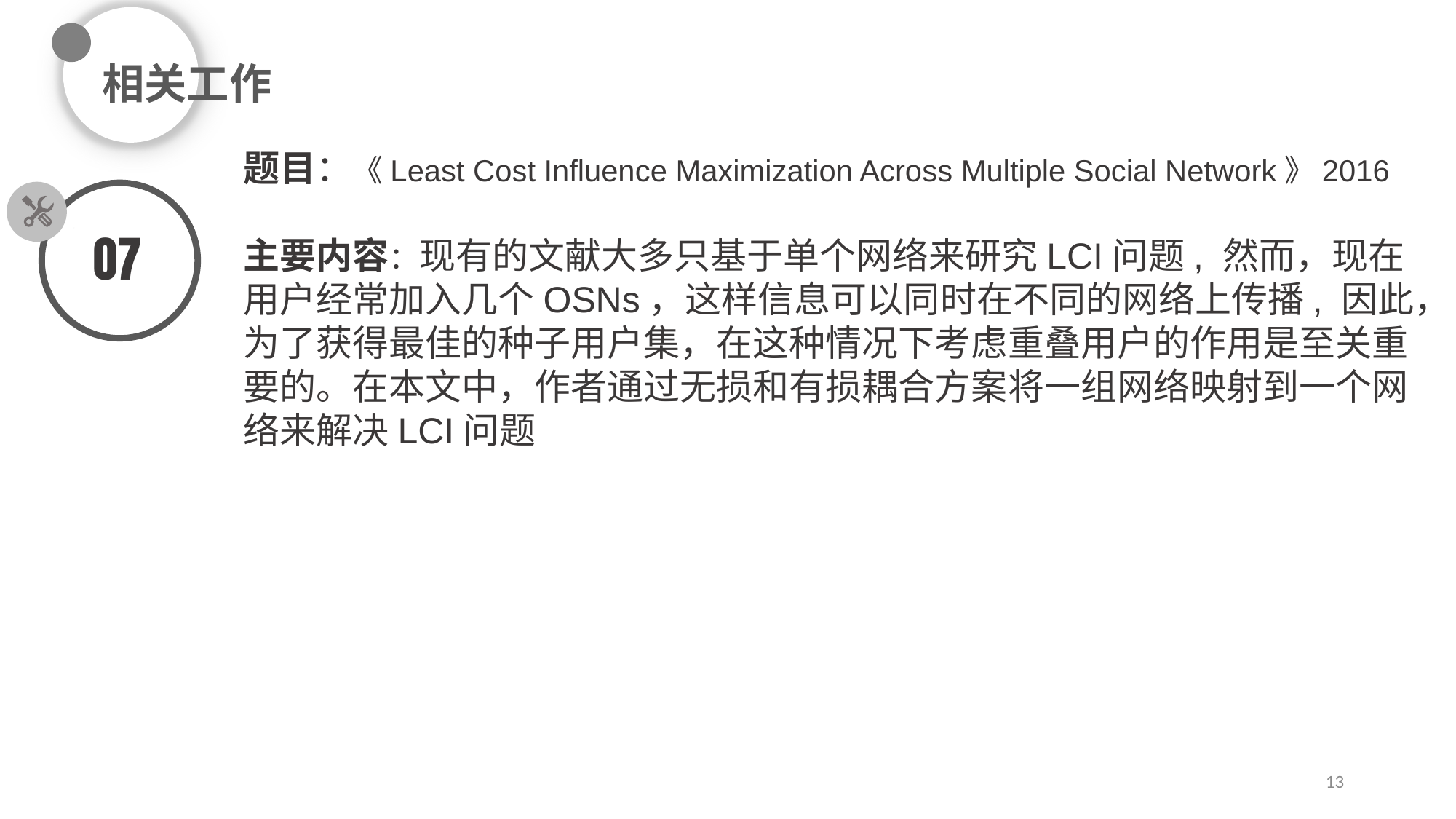

相关工作
题目：《Least Cost Influence Maximization Across Multiple Social Network》2016

主要内容：现有的文献大多只基于单个网络来研究LCI问题, 然而，现在用户经常加入几个OSNs，这样信息可以同时在不同的网络上传播, 因此，为了获得最佳的种子用户集，在这种情况下考虑重叠用户的作用是至关重要的。在本文中，作者通过无损和有损耦合方案将一组网络映射到一个网络来解决LCI问题

07
13